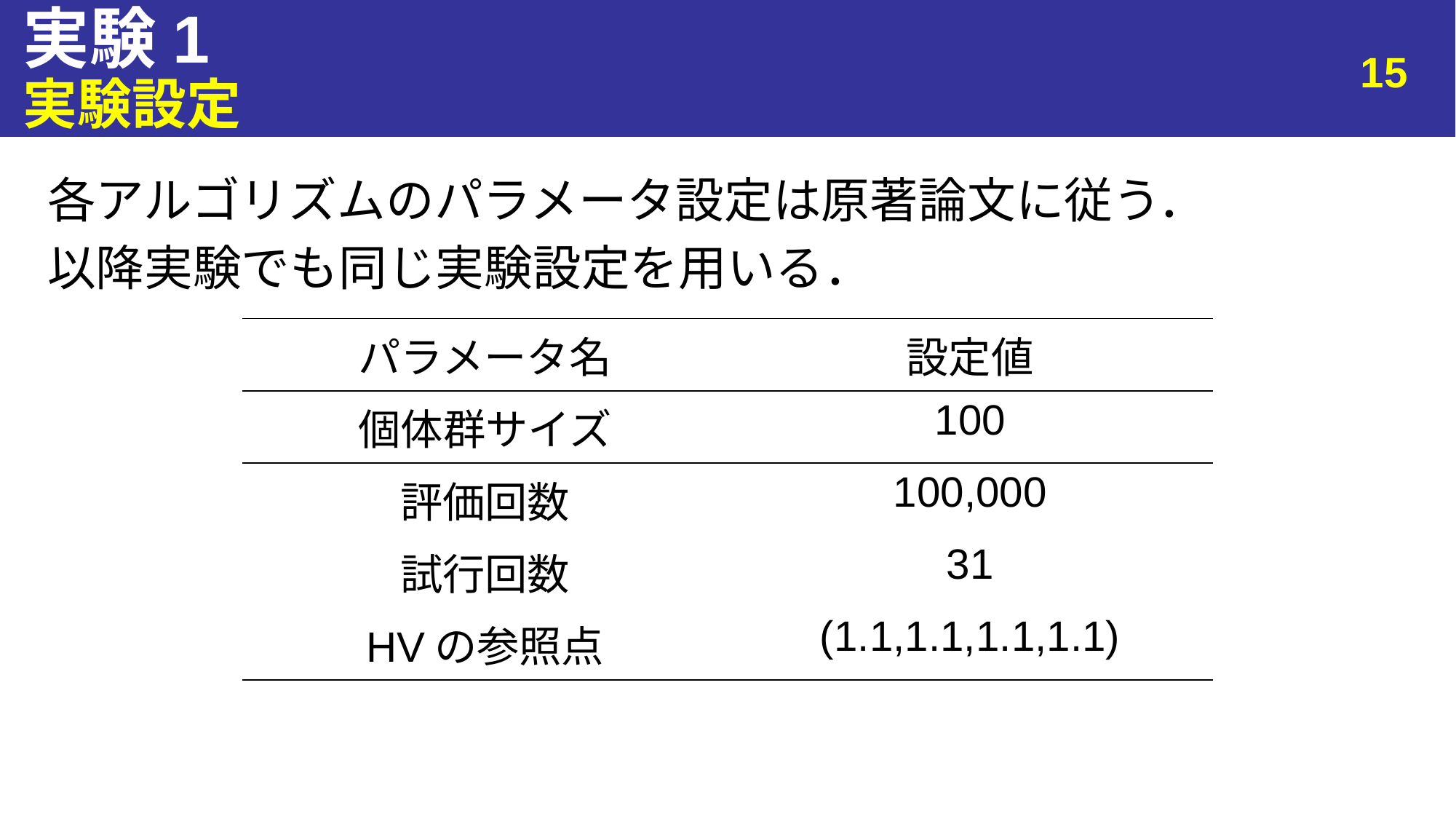

# 実験1
15
実験設定
各アルゴリズムのパラメータ設定は原著論文に従う．
以降実験でも同じ実験設定を用いる．
| パラメータ名 | 設定値 |
| --- | --- |
| 個体群サイズ | 100 |
| 評価回数 | 100,000 |
| 試行回数 | 31 |
| HVの参照点 | (1.1,1.1,1.1,1.1) |